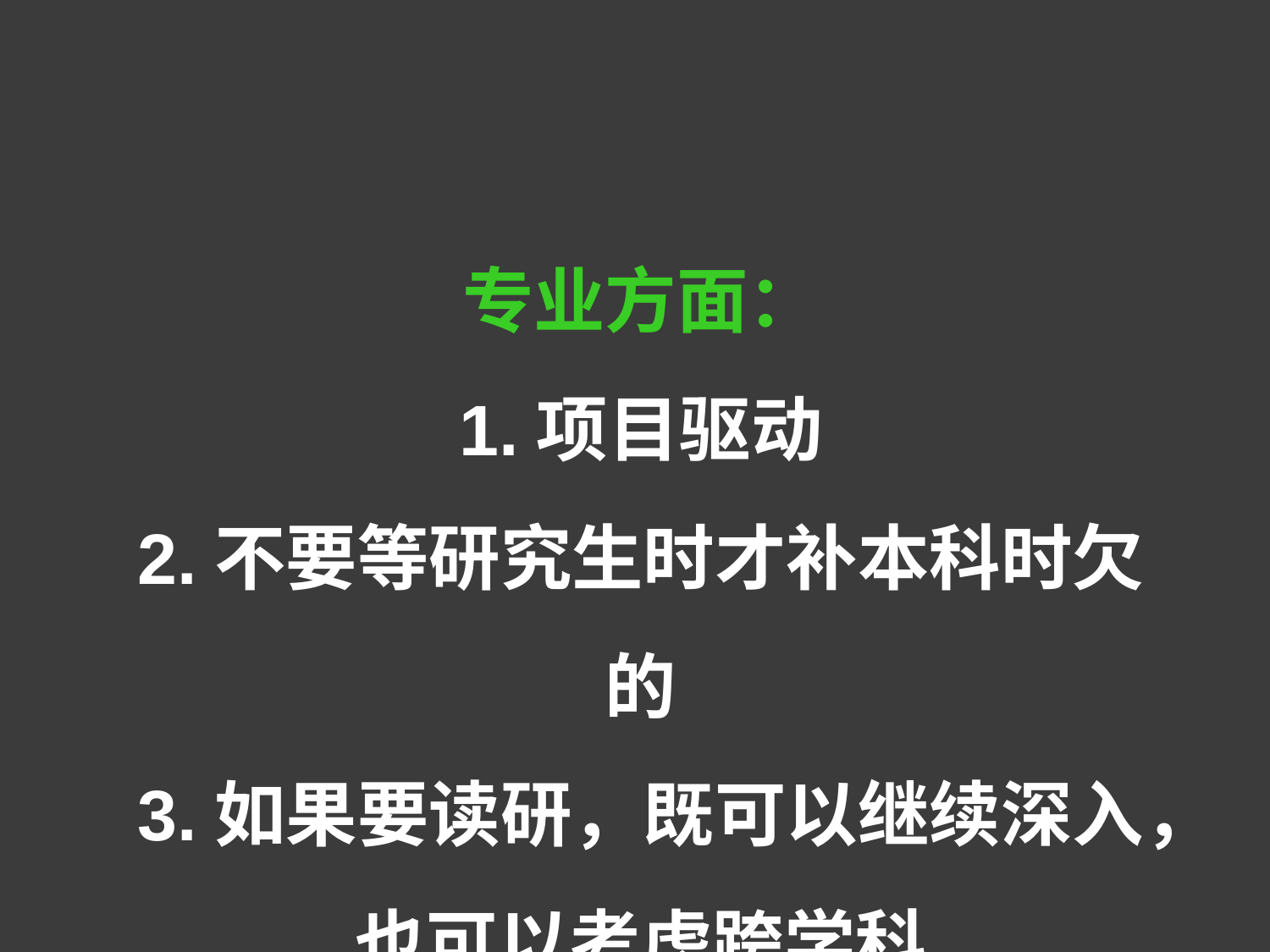

专业方面：
1.项目驱动
2.不要等研究生时才补本科时欠的
3.如果要读研，既可以继续深入，
也可以考虑跨学科